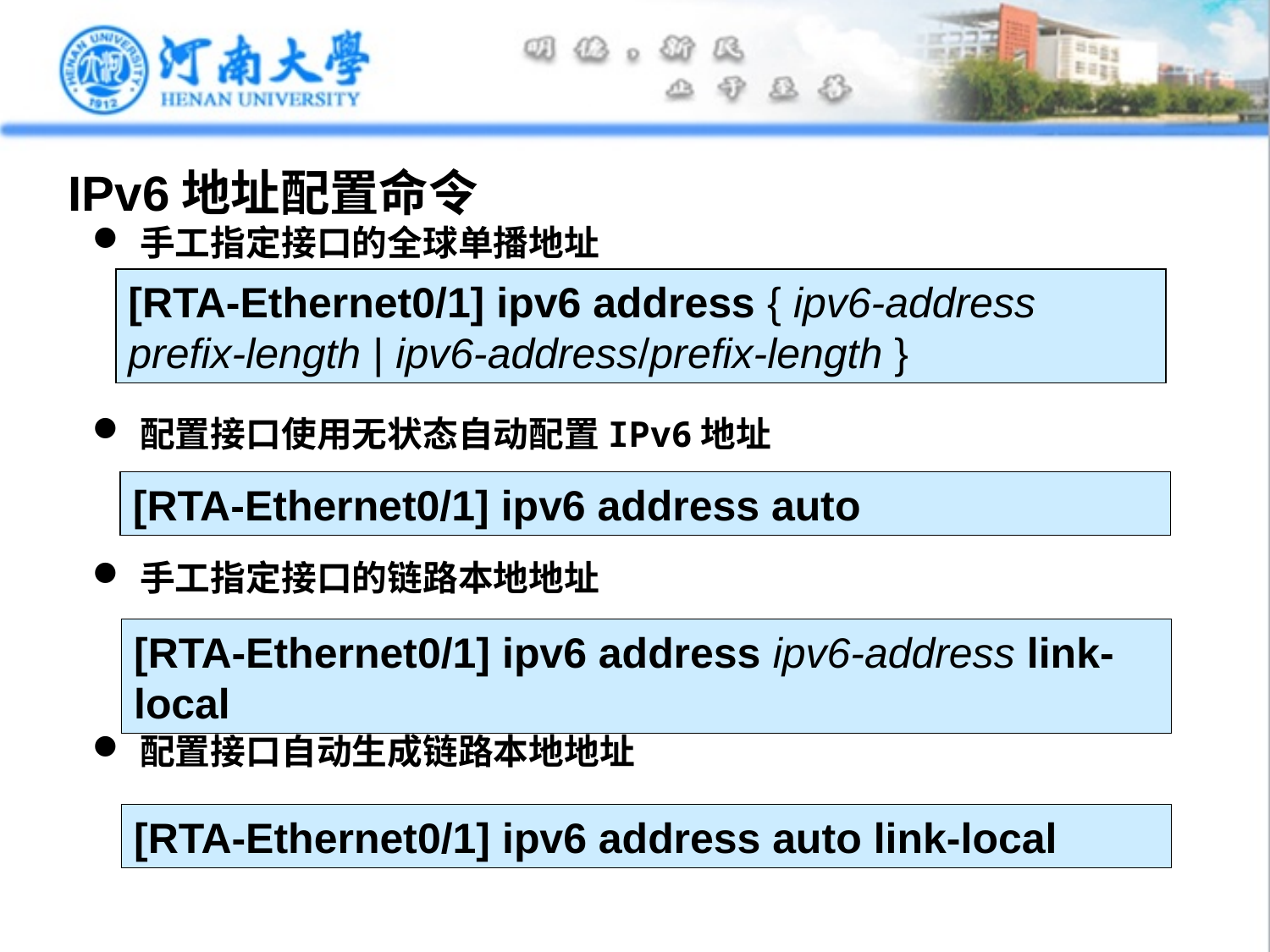

# IPv6地址配置命令
手工指定接口的全球单播地址

配置接口使用无状态自动配置IPv6地址

手工指定接口的链路本地地址

配置接口自动生成链路本地地址
[RTA-Ethernet0/1] ipv6 address { ipv6-address prefix-length | ipv6-address/prefix-length }
[RTA-Ethernet0/1] ipv6 address auto
[RTA-Ethernet0/1] ipv6 address ipv6-address link-local
[RTA-Ethernet0/1] ipv6 address auto link-local